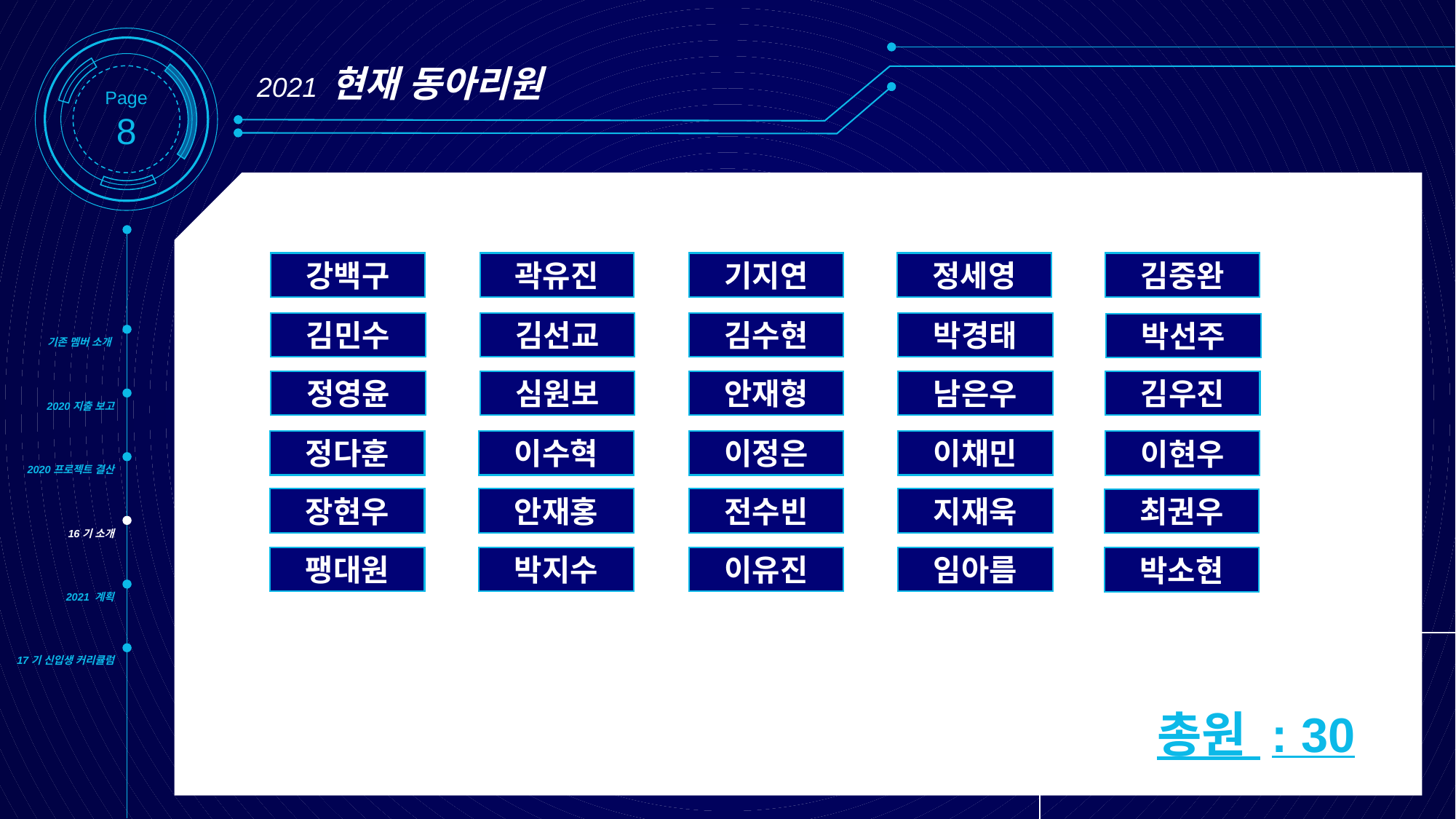

Page8
2021 현재 동아리원

강백구
곽유진
기지연
정세영
김중완
기존 멤버 소개
2020지출 보고
2020프로젝트 결산
16기 소개
2021 계획
17기 신입생 커리큘럼
김민수
김선교
김수현
박경태
박선주

정영윤
심원보
안재형
남은우
김우진

정다훈
이수혁
이정은
이채민
이현우

장현우
안재홍
전수빈
지재욱
최권우

팽대원
박지수
이유진
임아름
박소현

총원 : 30